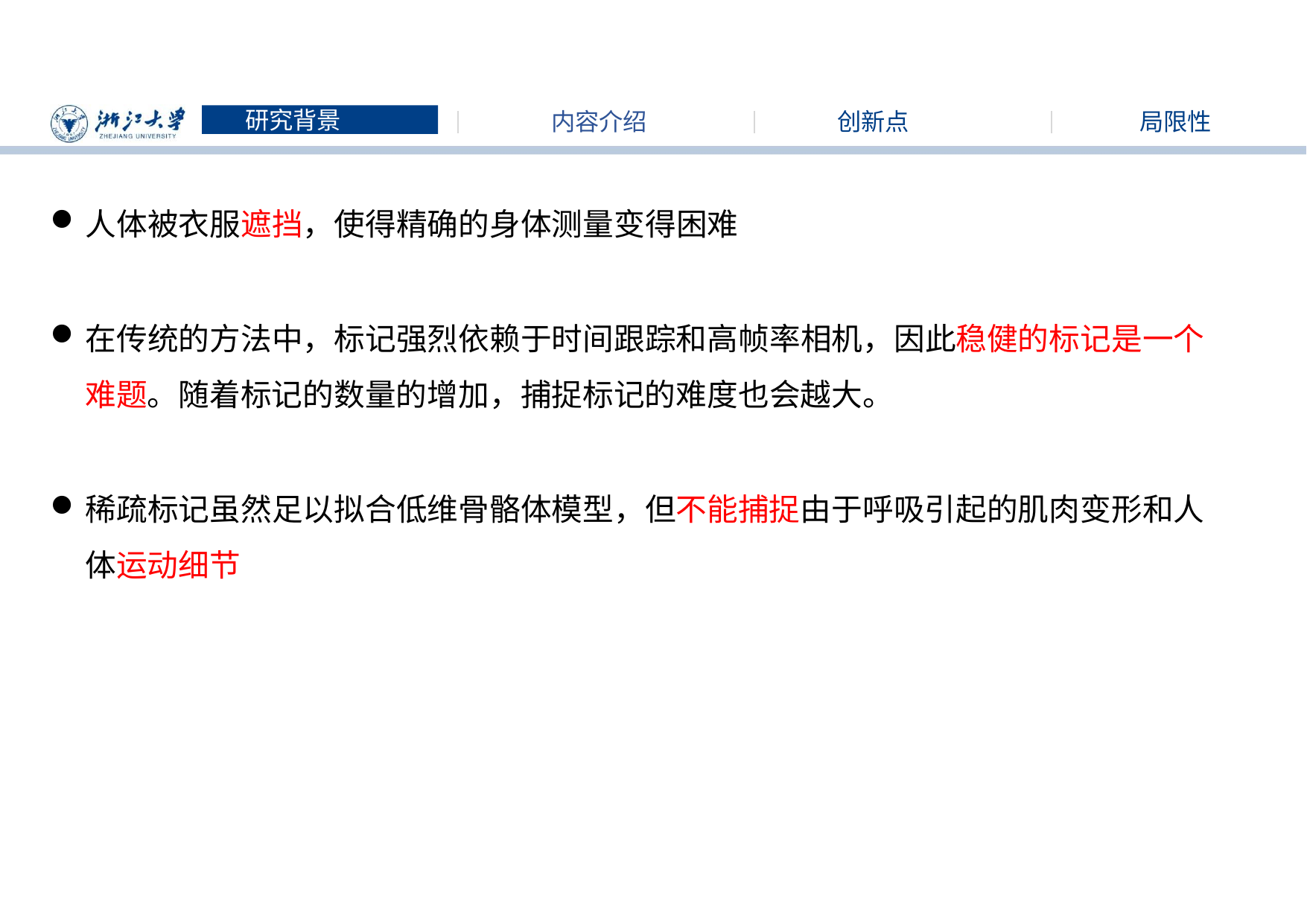

内容介绍
创新点
局限性
研究背景

人体被衣服遮挡，使得精确的身体测量变得困难

在传统的方法中，标记强烈依赖于时间跟踪和高帧率相机，因此稳健的标记是一个难题。随着标记的数量的增加，捕捉标记的难度也会越大。

稀疏标记虽然足以拟合低维骨骼体模型，但不能捕捉由于呼吸引起的肌肉变形和人体运动细节